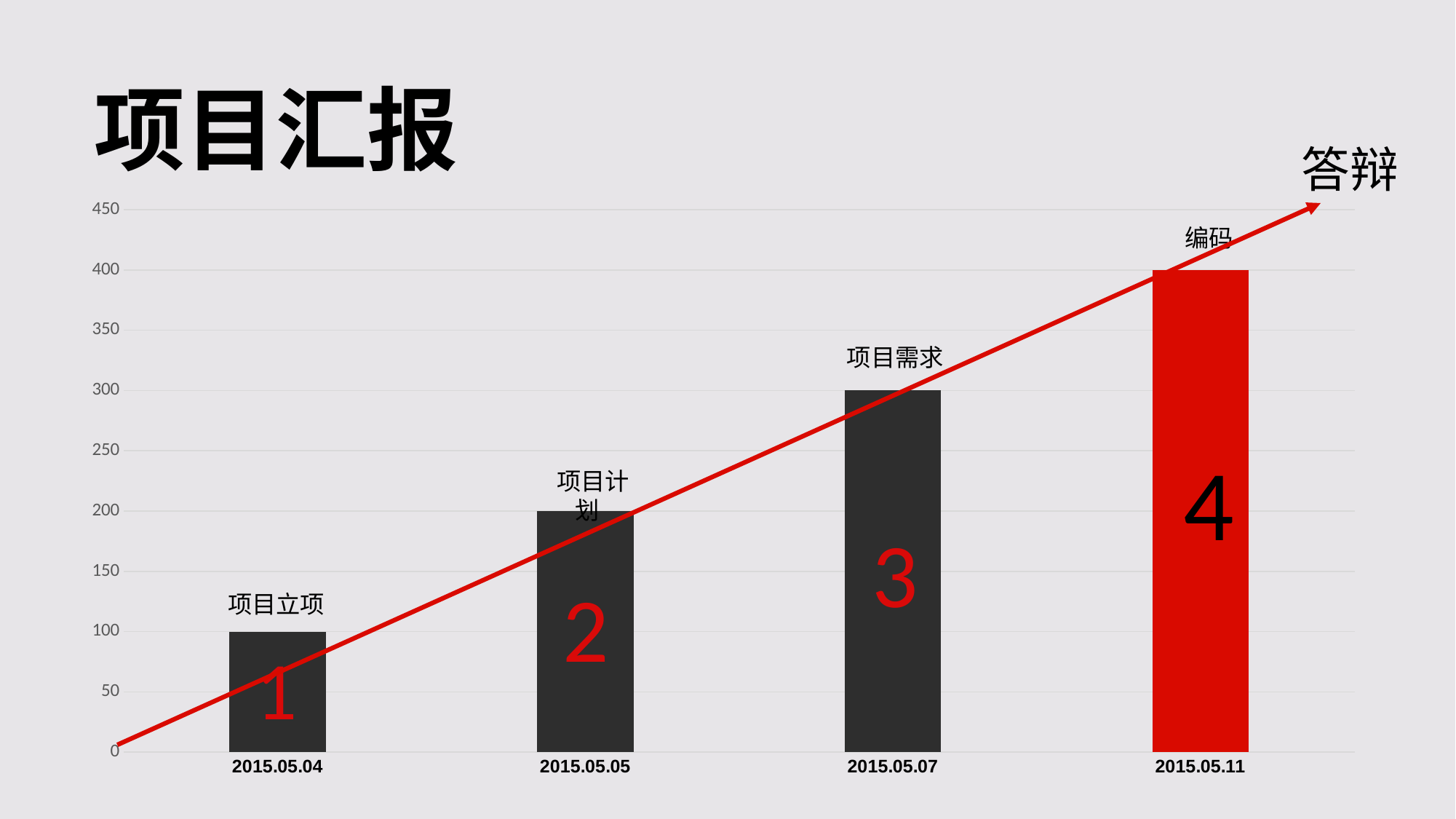

项目汇报
答辩

### Chart

| Category | 系列 1 |
|---|---|
| 2015.05.04 | 100.0 |
| 2015.05.05 | 200.0 |
| 2015.05.07 | 300.0 |
| 2015.05.11 | 400.0 |
编码
项目需求
4
 项目计划
3
2
项目立项
1